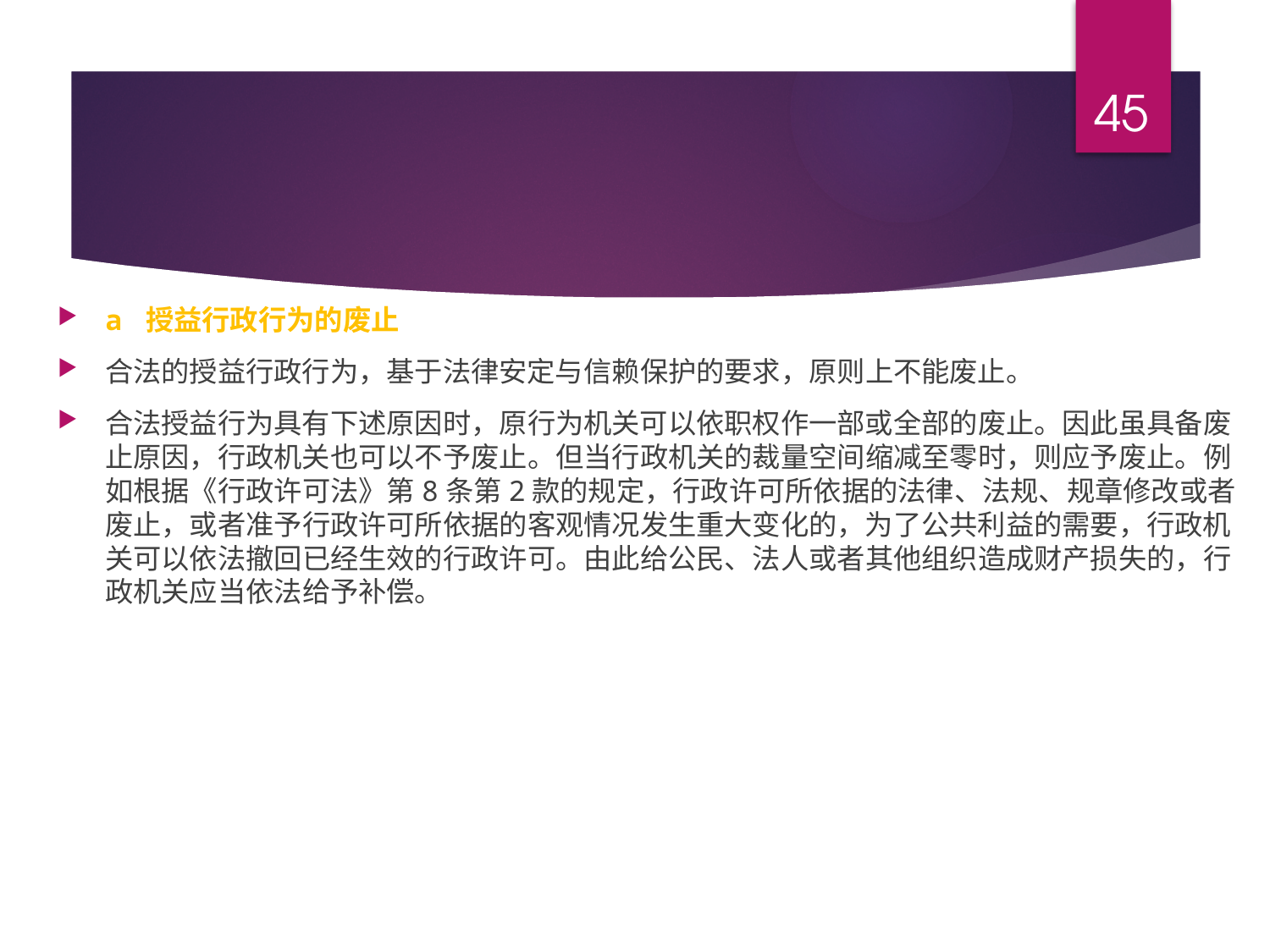

45
#
a 授益行政行为的废止
合法的授益行政行为，基于法律安定与信赖保护的要求，原则上不能废止。
合法授益行为具有下述原因时，原行为机关可以依职权作一部或全部的废止。因此虽具备废止原因，行政机关也可以不予废止。但当行政机关的裁量空间缩减至零时，则应予废止。例如根据《行政许可法》第8条第2款的规定，行政许可所依据的法律、法规、规章修改或者废止，或者准予行政许可所依据的客观情况发生重大变化的，为了公共利益的需要，行政机关可以依法撤回已经生效的行政许可。由此给公民、法人或者其他组织造成财产损失的，行政机关应当依法给予补偿。